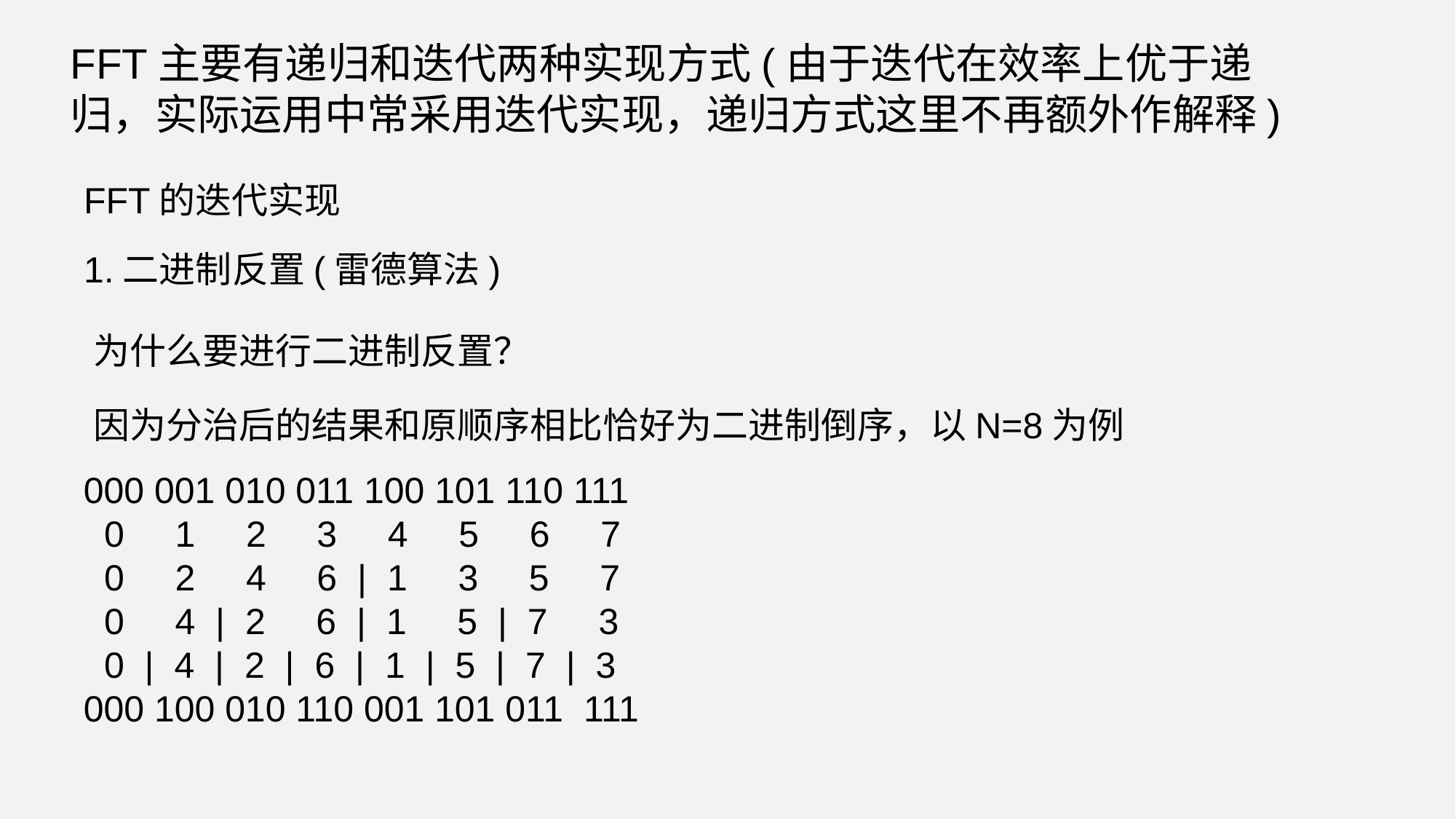

FFT主要有递归和迭代两种实现方式(由于迭代在效率上优于递归，实际运用中常采用迭代实现，递归方式这里不再额外作解释)
FFT的迭代实现
1.二进制反置(雷德算法)
为什么要进行二进制反置？
因为分治后的结果和原顺序相比恰好为二进制倒序，以N=8为例
000 001 010 011 100 101 110 111
  0     1     2     3     4     5     6     7
  0     2     4     6  |  1     3     5     7
  0     4  |  2     6  |  1     5  |  7     3
  0  |  4  |  2  |  6  |  1  |  5  |  7  |  3
000 100 010 110 001 101 011  111